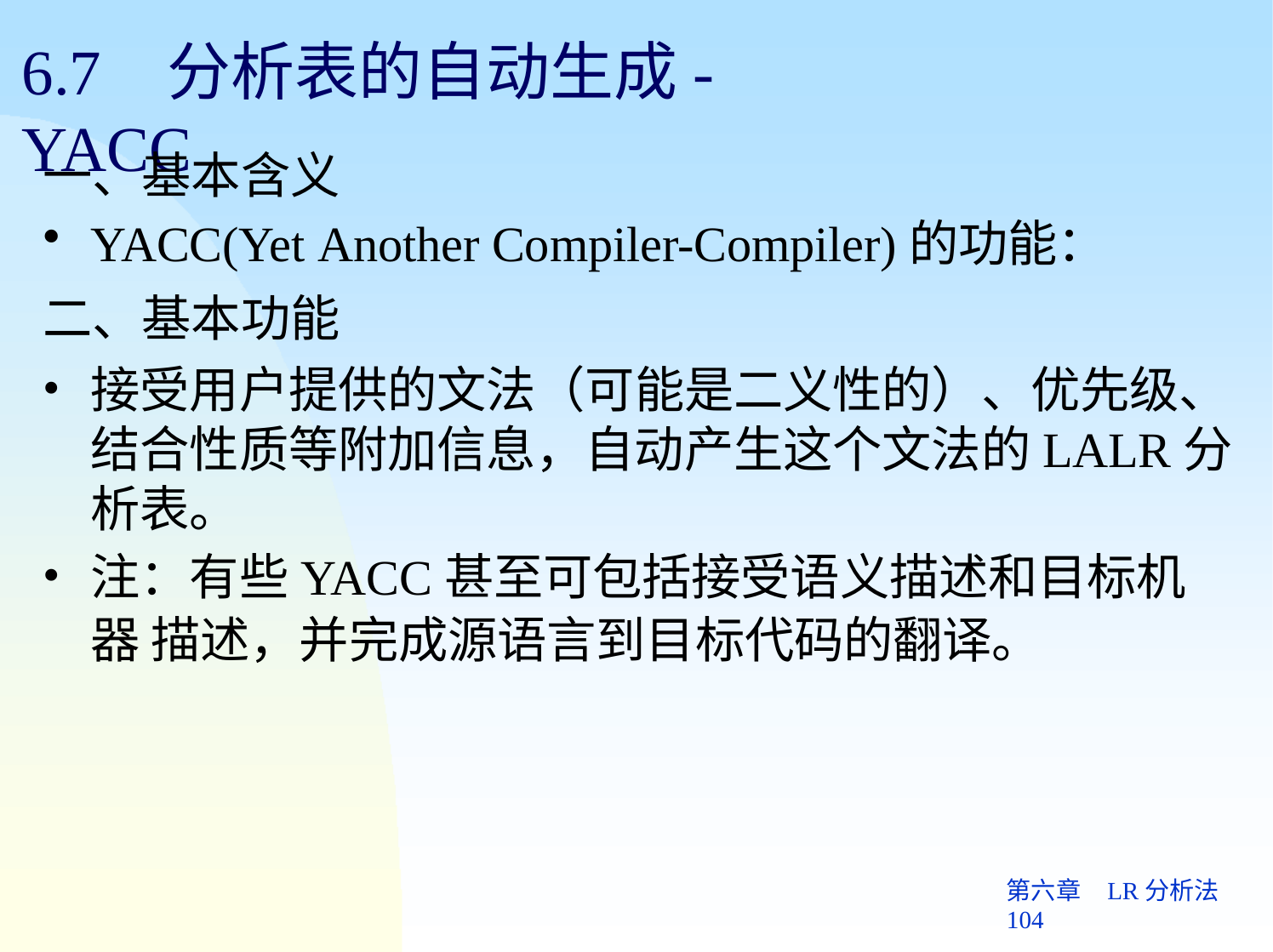

# 6.7	分析表的自动生成-YACC
一、基本含义
YACC(Yet Another Compiler-Compiler)的功能：
二、基本功能
接受用户提供的文法（可能是二义性的）、优先级、 结合性质等附加信息，自动产生这个文法的LALR分 析表。
注：有些YACC甚至可包括接受语义描述和目标机器 描述，并完成源语言到目标代码的翻译。
第六章	LR分析法 104